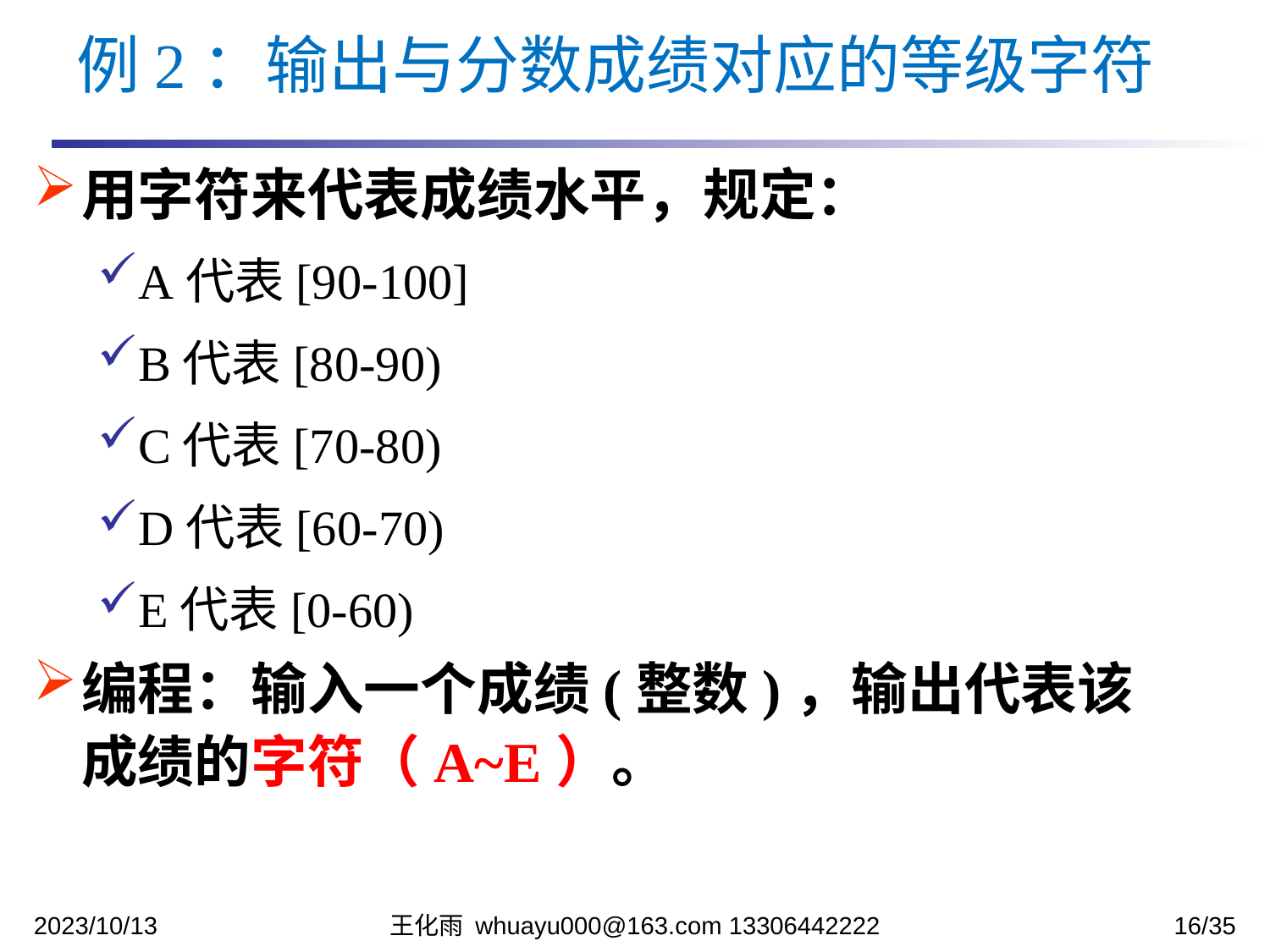

例2：输出与分数成绩对应的等级字符
用字符来代表成绩水平，规定：
A代表[90-100]
B代表[80-90)
C代表[70-80)
D代表[60-70)
E代表[0-60)
编程：输入一个成绩(整数)，输出代表该成绩的字符（A~E）。
2023/10/13
王化雨 whuayu000@163.com 13306442222
16/35